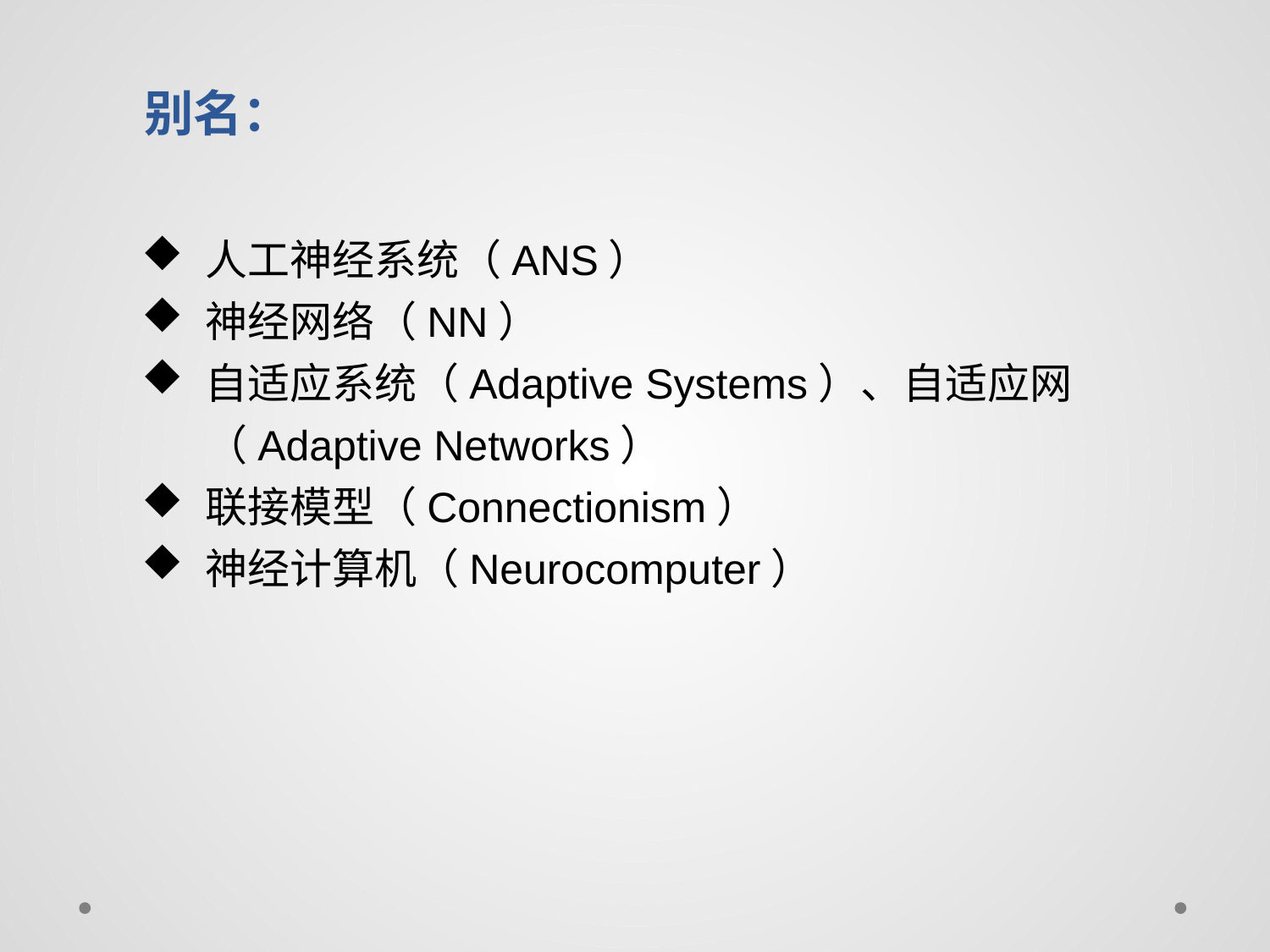

别名：
人工神经系统（ANS）
神经网络（NN）
自适应系统（Adaptive Systems）、自适应网（Adaptive Networks）
联接模型（Connectionism）
神经计算机（Neurocomputer）